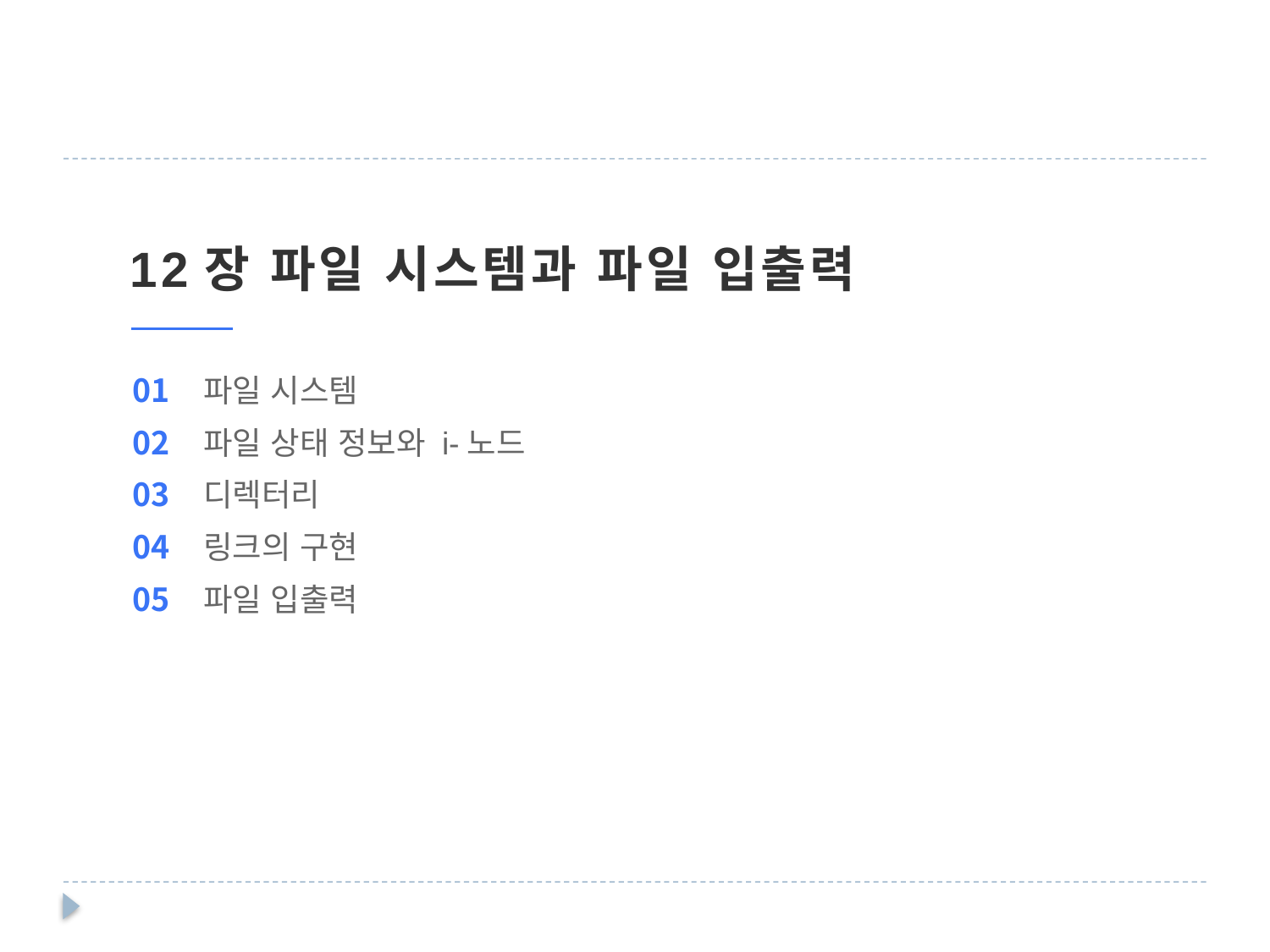

12장 파일 시스템과 파일 입출력
01
02
03
04
05
파일 시스템
파일 상태 정보와 i-노드
디렉터리
링크의 구현
파일 입출력